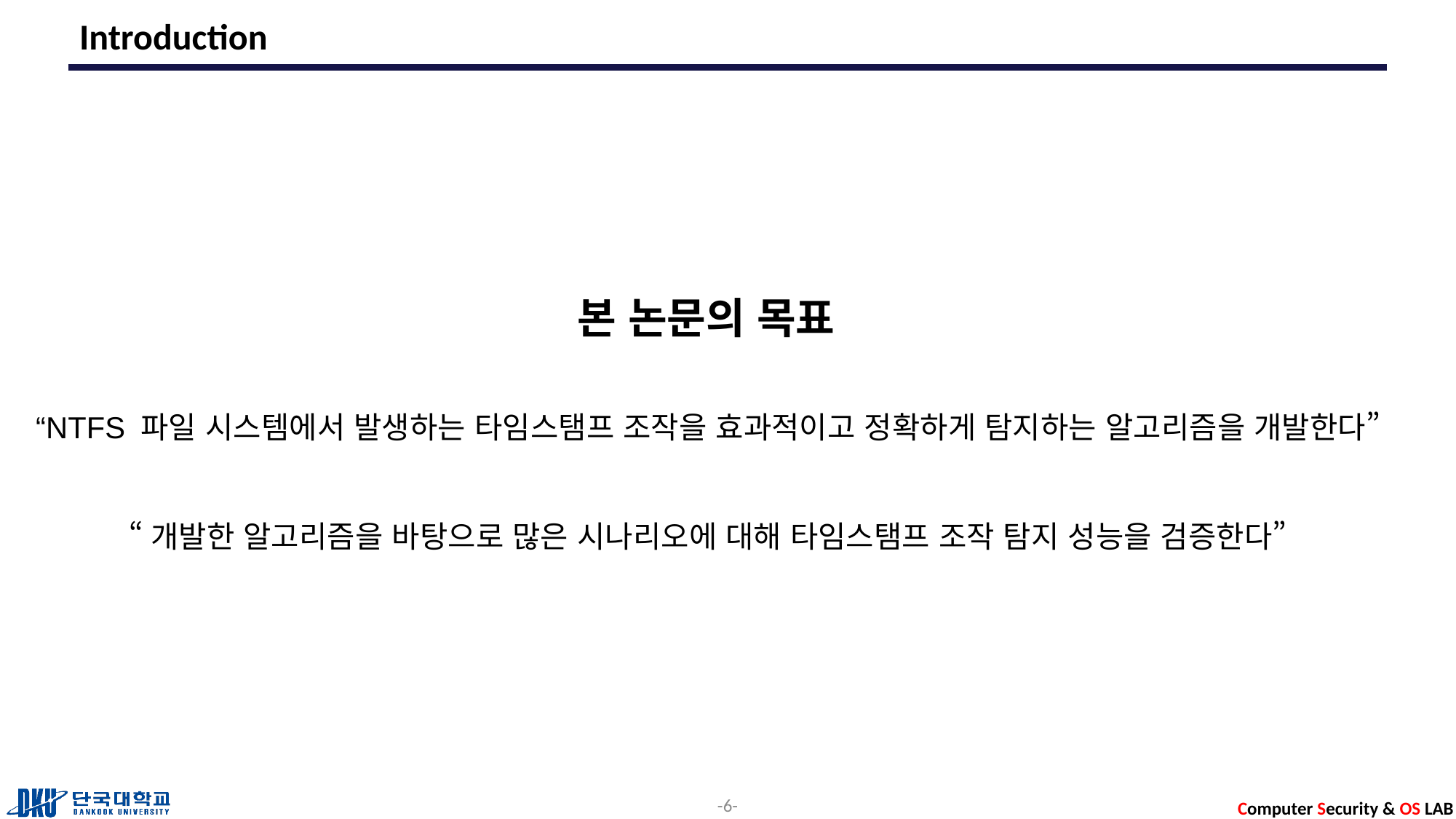

# Introduction
				                    본 논문의 목표

“NTFS 파일 시스템에서 발생하는 타임스탬프 조작을 효과적이고 정확하게 탐지하는 알고리즘을 개발한다”

“개발한 알고리즘을 바탕으로 많은 시나리오에 대해 타임스탬프 조작 탐지 성능을 검증한다”
6